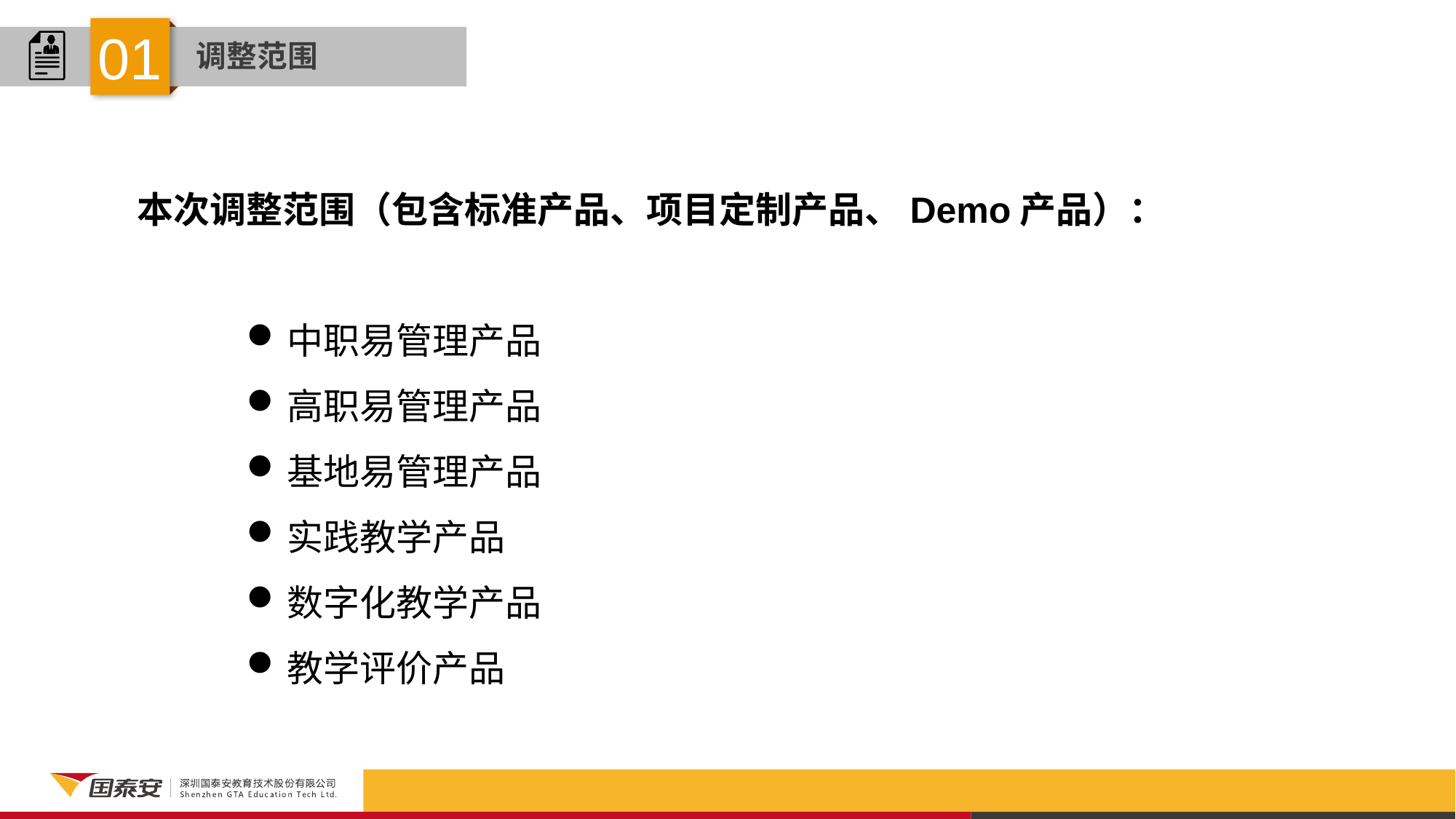

01

调整范围

本次调整范围（包含标准产品、项目定制产品、Demo产品）：

中职易管理产品
高职易管理产品
基地易管理产品
实践教学产品
数字化教学产品
教学评价产品